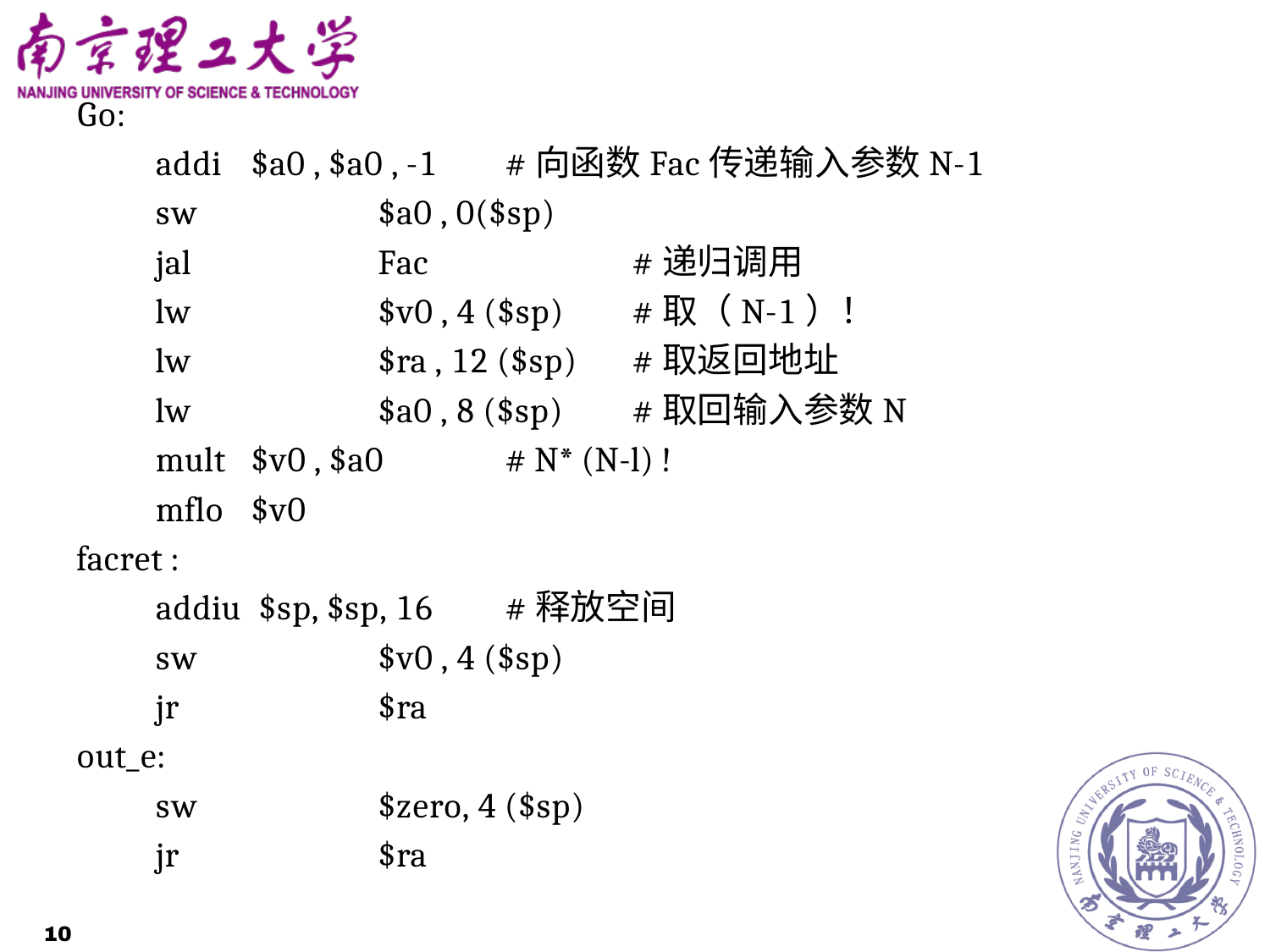

Go:
	    addi	$a0 , $a0 , -1	#向函数Fac传递输入参数N-1
	    sw		$a0 , 0($sp)
	    jal		Fac		#递归调用
	    lw		$v0 , 4 ($sp)	#取（N-1）！
	    lw		$ra , 12 ($sp)	#取返回地址
	    lw		$a0 , 8 ($sp)	#取回输入参数N
	    mult	$v0 , $a0	# N* (N-l) !
	    mflo	$v0
facret :
	    addiu	 $sp, $sp, 16	#释放空间
	    sw		$v0 , 4 ($sp)
	    jr		$ra
out_e:
	    sw		$zero, 4 ($sp)
	    jr		$ra

10